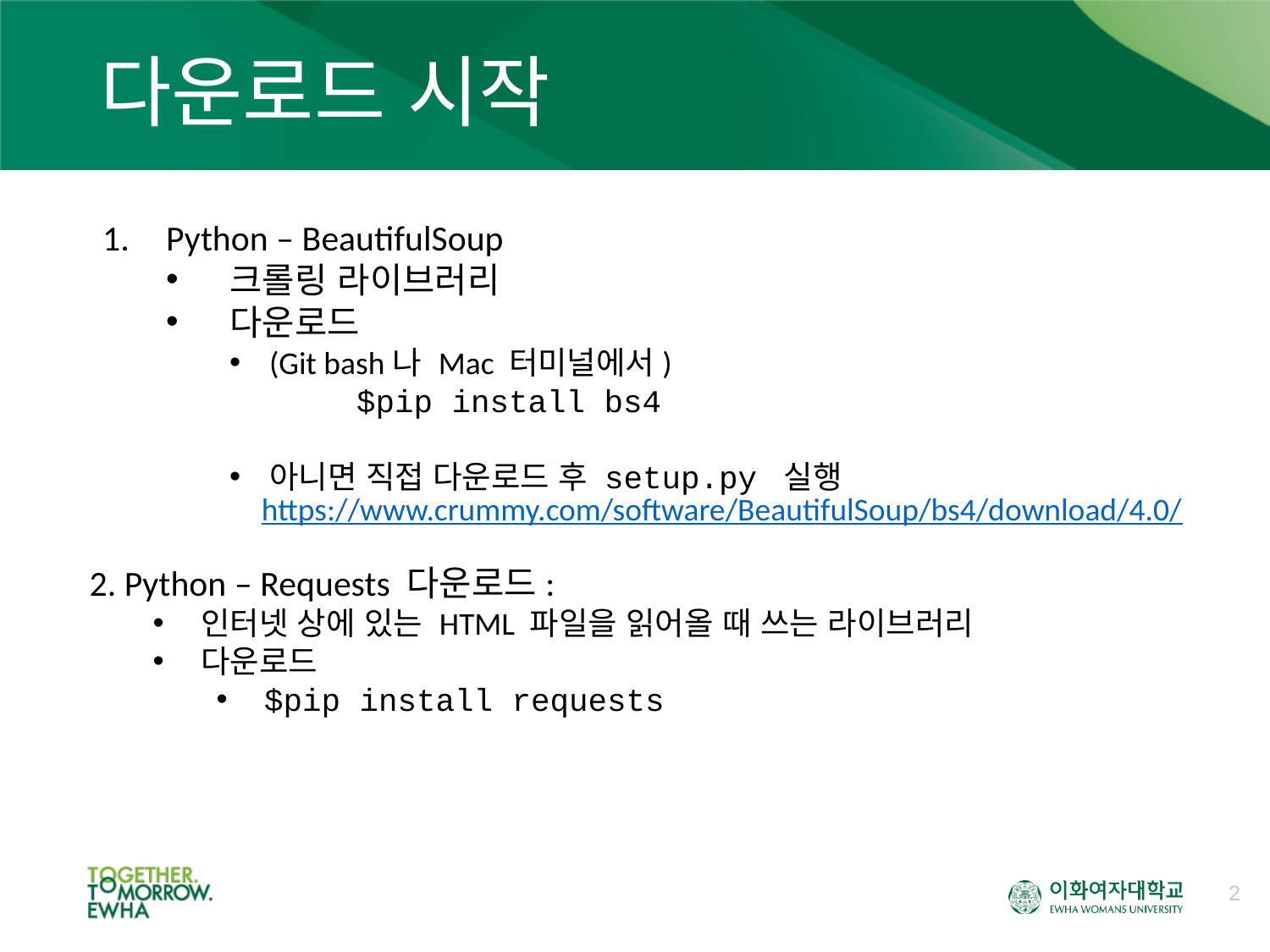

# 다운로드 시작
Python – BeautifulSoup
크롤링 라이브러리
다운로드
(Git bash나 Mac 터미널에서)
	$pip install bs4

아니면 직접 다운로드 후 setup.py 실행

https://www.crummy.com/software/BeautifulSoup/bs4/download/4.0/
2. Python – Requests 다운로드:
인터넷 상에 있는 HTML 파일을 읽어올 때 쓰는 라이브러리
다운로드
$pip install requests

2